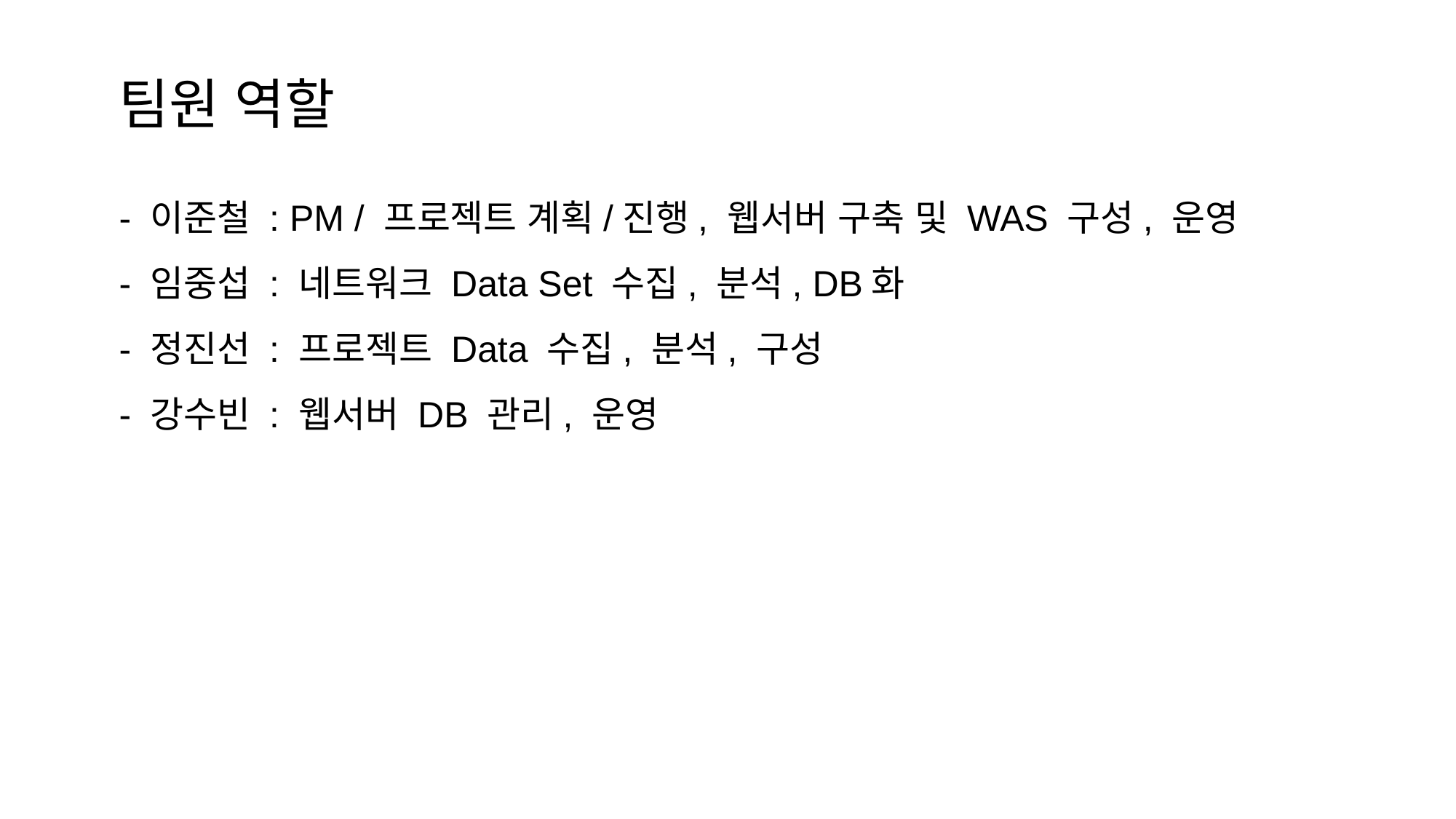

팀원 역할
- 이준철 : PM / 프로젝트 계획/진행, 웹서버 구축 및 WAS 구성, 운영
- 임중섭 : 네트워크 Data Set 수집, 분석, DB화
- 정진선 : 프로젝트 Data 수집, 분석, 구성
- 강수빈 : 웹서버 DB 관리, 운영